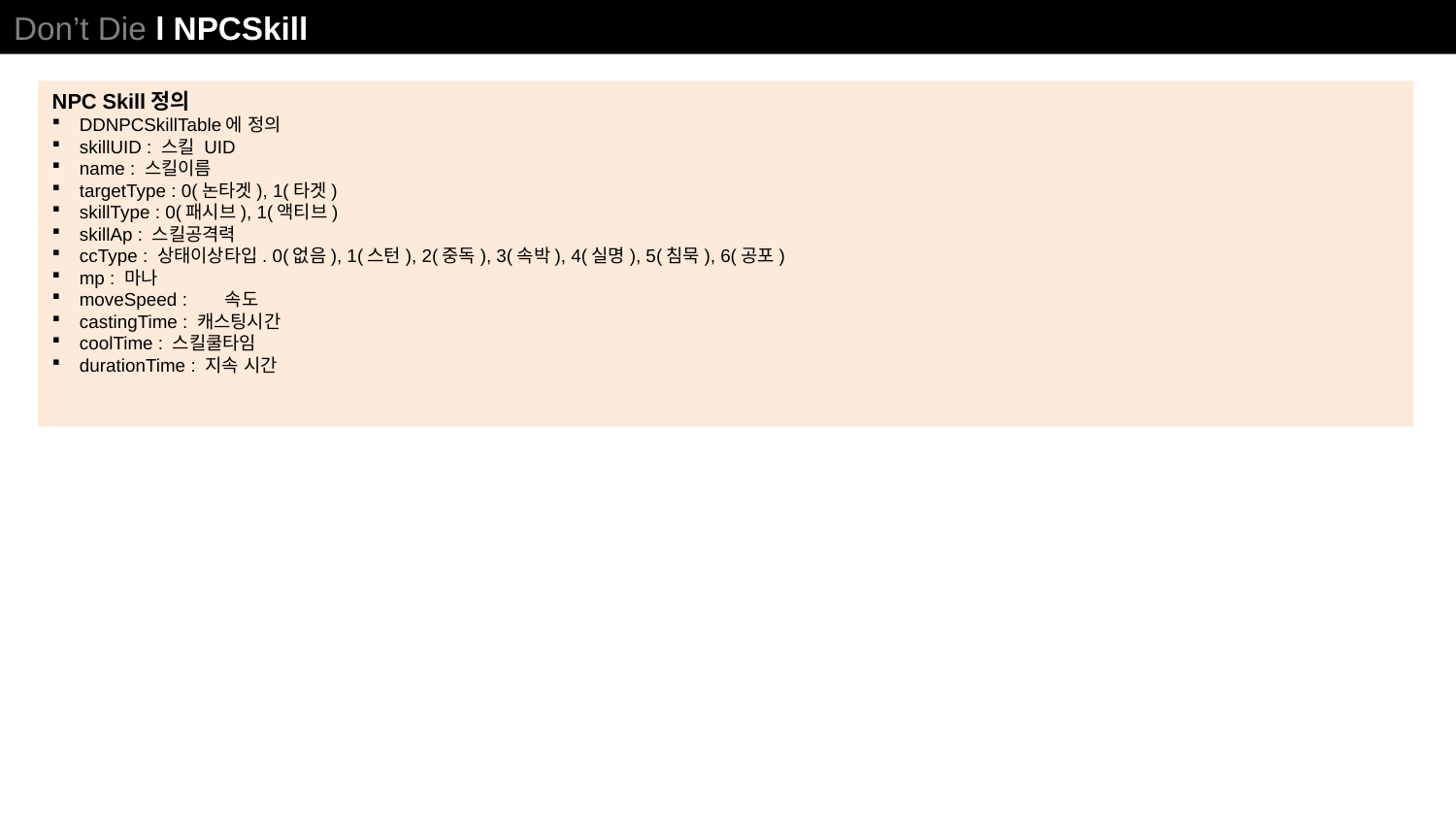

Don’t Die l NPCSkill
NPC Skill정의
DDNPCSkillTable에 정의
skillUID : 스킬 UID
name : 스킬이름
targetType : 0(논타겟), 1(타겟)
skillType : 0(패시브), 1(액티브)
skillAp : 스킬공격력
ccType : 상태이상타입. 0(없음), 1(스턴), 2(중독), 3(속박), 4(실명), 5(침묵), 6(공포)
mp : 마나
moveSpeed :	속도
castingTime : 캐스팅시간
coolTime : 스킬쿨타임
durationTime : 지속 시간